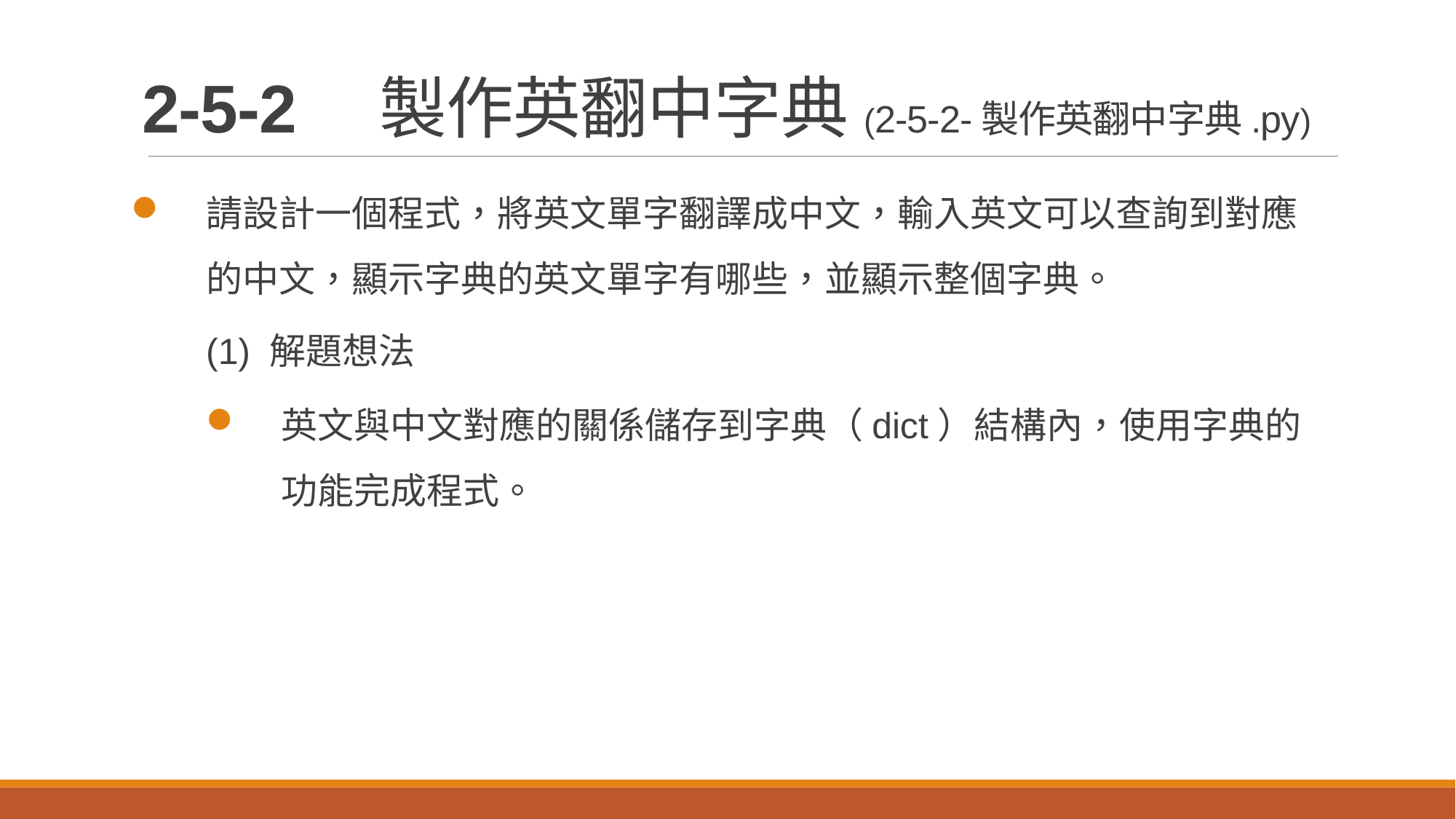

# 2-5-2　製作英翻中字典(2-5-2-製作英翻中字典.py)
請設計一個程式，將英文單字翻譯成中文，輸入英文可以查詢到對應的中文，顯示字典的英文單字有哪些，並顯示整個字典。
(1) 解題想法
英文與中文對應的關係儲存到字典（dict）結構內，使用字典的功能完成程式。